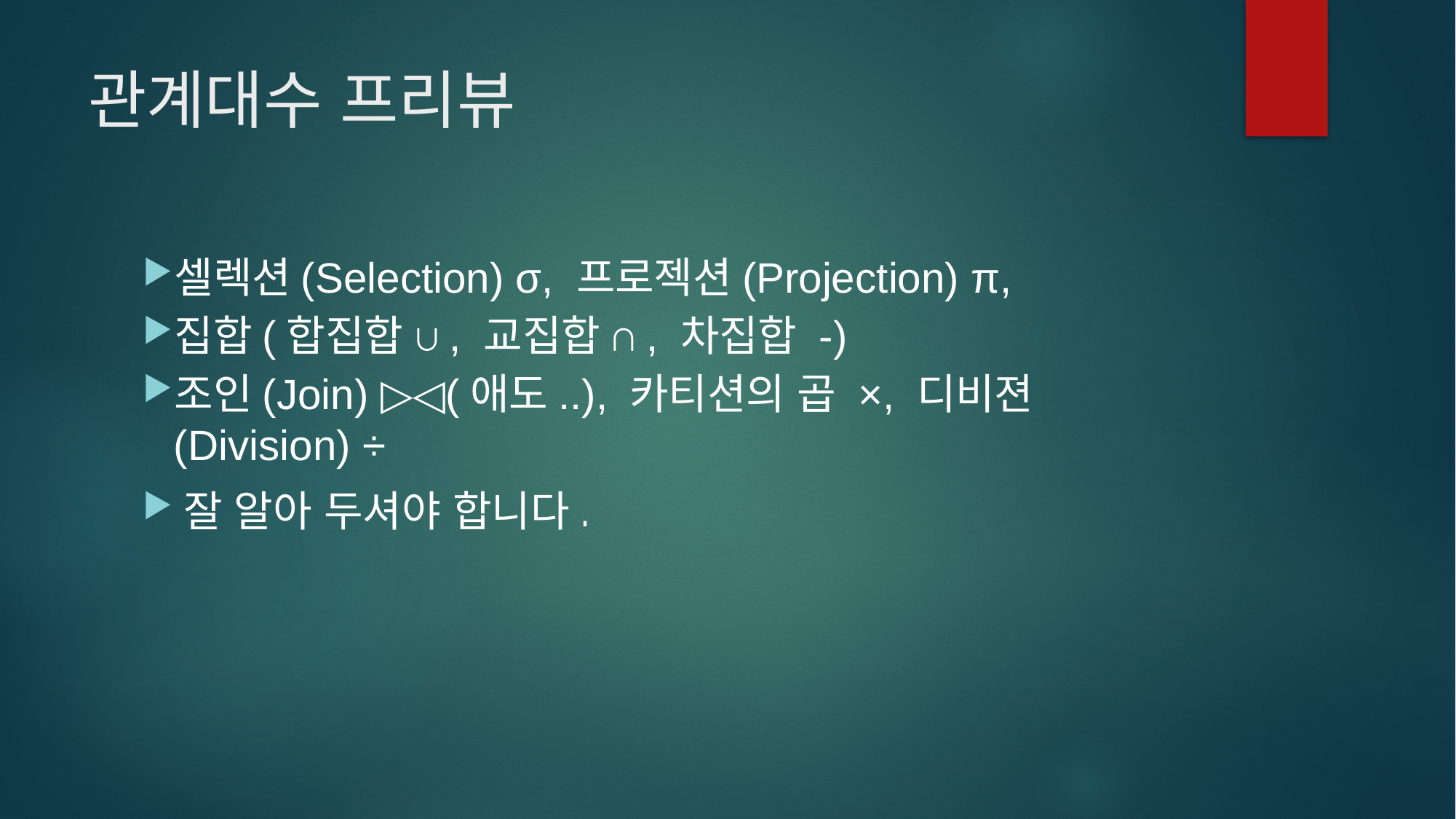

# 관계대수 프리뷰
셀렉션(Selection) σ, 프로젝션(Projection) π,
집합(합집합 ∪, 교집합 ∩, 차집합 -)
조인(Join) ▷◁(애도..), 카티션의 곱 ×, 디비젼(Division) ÷
잘 알아 두셔야 합니다.